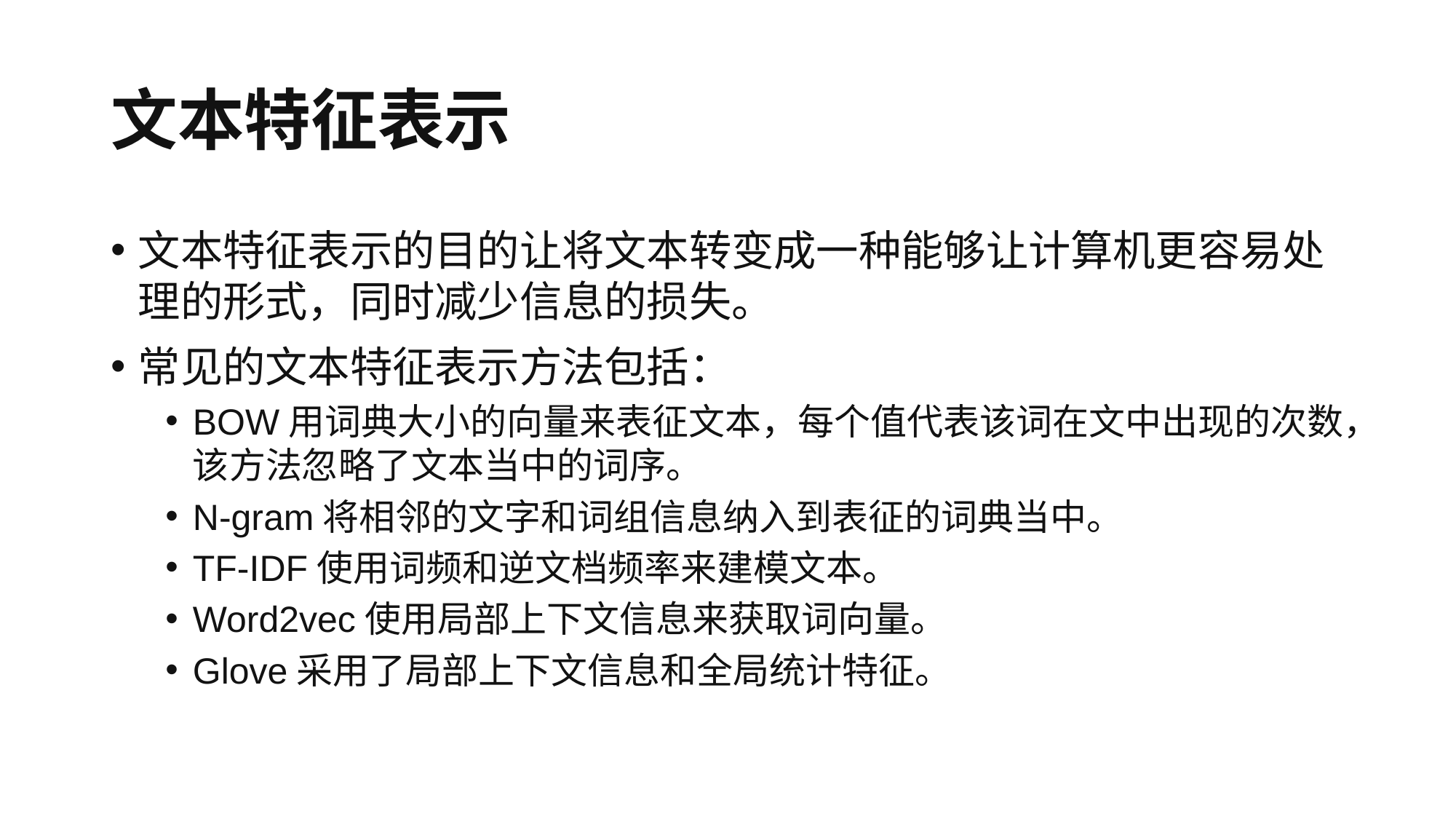

# 文本特征表示
文本特征表示的目的让将文本转变成一种能够让计算机更容易处理的形式，同时减少信息的损失。
常见的文本特征表示方法包括：
BOW用词典大小的向量来表征文本，每个值代表该词在文中出现的次数，该方法忽略了文本当中的词序。
N-gram将相邻的文字和词组信息纳入到表征的词典当中。
TF-IDF使用词频和逆文档频率来建模文本。
Word2vec使用局部上下文信息来获取词向量。
Glove采用了局部上下文信息和全局统计特征。